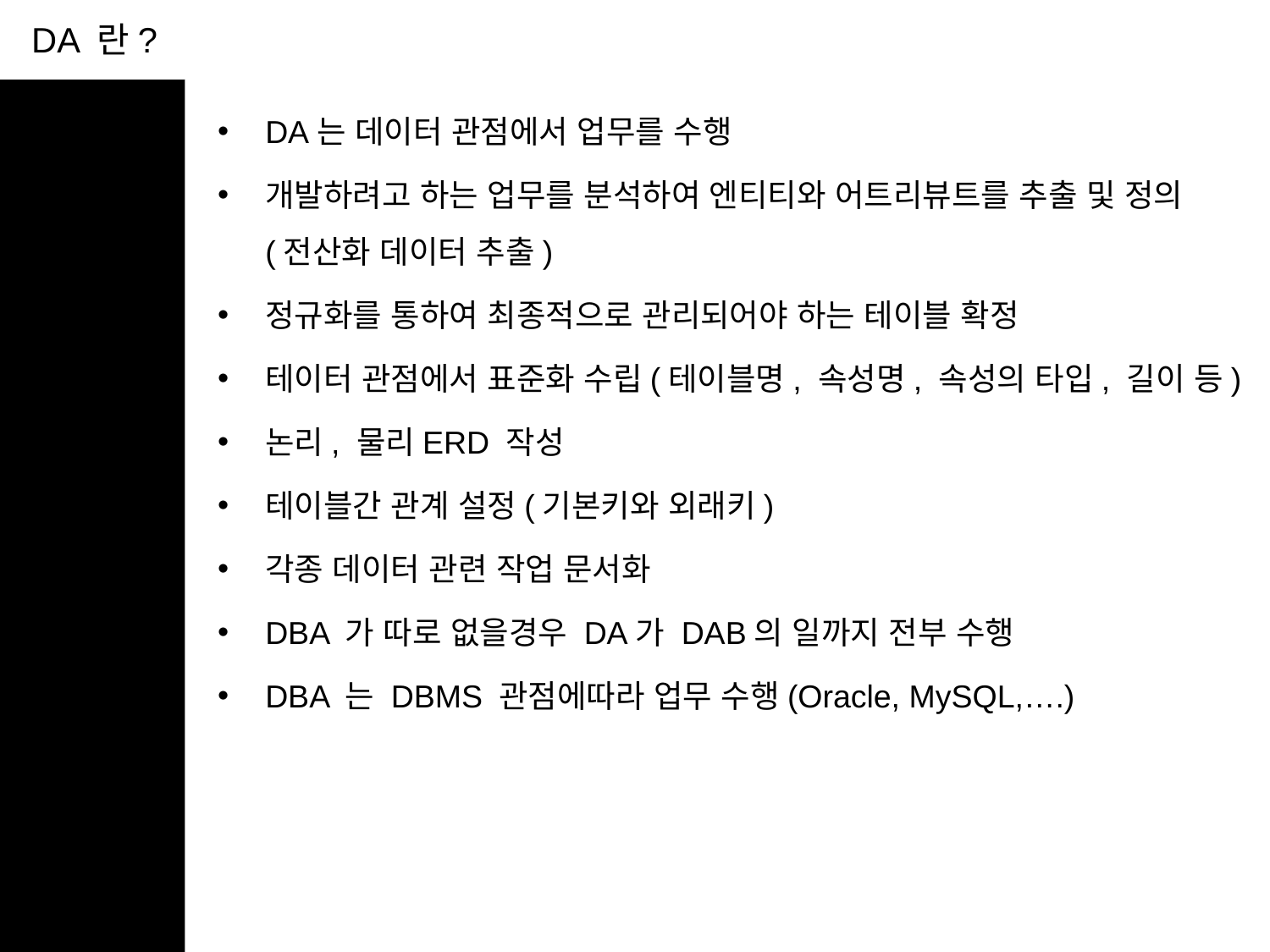

# DA 란?
DA는 데이터 관점에서 업무를 수행
개발하려고 하는 업무를 분석하여 엔티티와 어트리뷰트를 추출 및 정의 (전산화 데이터 추출)
정규화를 통하여 최종적으로 관리되어야 하는 테이블 확정
테이터 관점에서 표준화 수립(테이블명, 속성명, 속성의 타입, 길이 등)
논리, 물리ERD 작성
테이블간 관계 설정(기본키와 외래키)
각종 데이터 관련 작업 문서화
DBA 가 따로 없을경우 DA가 DAB의 일까지 전부 수행
DBA 는 DBMS 관점에따라 업무 수행(Oracle, MySQL,….)